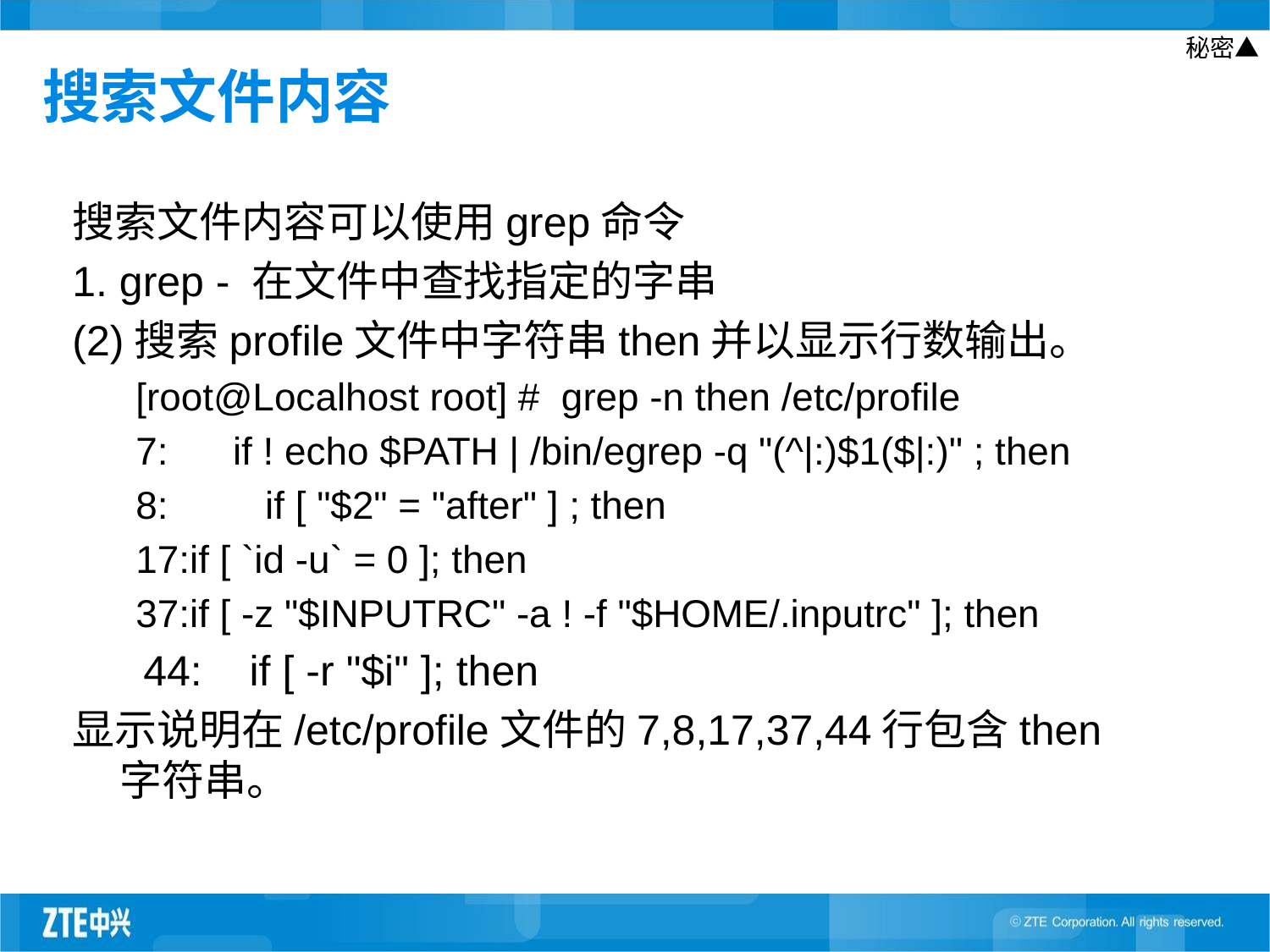

# 搜索文件内容
搜索文件内容可以使用grep命令
1. grep - 在文件中查找指定的字串
(2)搜索profile文件中字符串then并以显示行数输出。
[root@Localhost root] #  grep -n then /etc/profile
7:      if ! echo $PATH | /bin/egrep -q "(^|:)$1($|:)" ; then
8:         if [ "$2" = "after" ] ; then
17:if [ `id -u` = 0 ]; then
37:if [ -z "$INPUTRC" -a ! -f "$HOME/.inputrc" ]; then
      44:    if [ -r "$i" ]; then
显示说明在/etc/profile文件的7,8,17,37,44行包含then字符串。